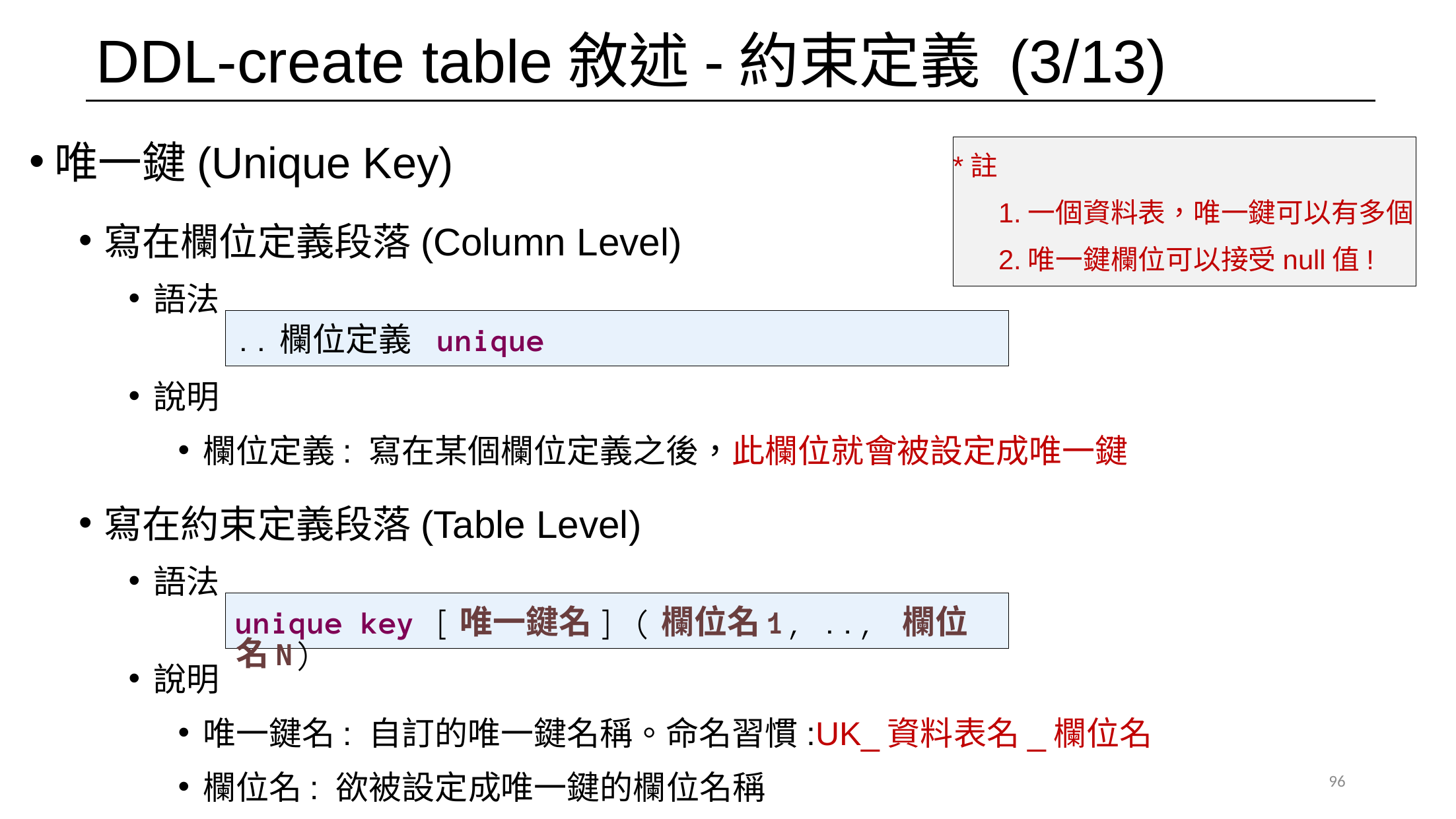

# DDL-create table敘述-約束定義 (3/13)
唯一鍵(Unique Key)
寫在欄位定義段落(Column Level)
語法

說明
欄位定義: 寫在某個欄位定義之後，此欄位就會被設定成唯一鍵
寫在約束定義段落(Table Level)
語法

說明
唯一鍵名: 自訂的唯一鍵名稱。命名習慣:UK_資料表名_欄位名
欄位名: 欲被設定成唯一鍵的欄位名稱

*註
      1.一個資料表，唯一鍵可以有多個
      2.唯一鍵欄位可以接受null值!
..欄位定義 unique
unique key [唯一鍵名] (欄位名1, .., 欄位名N)
96